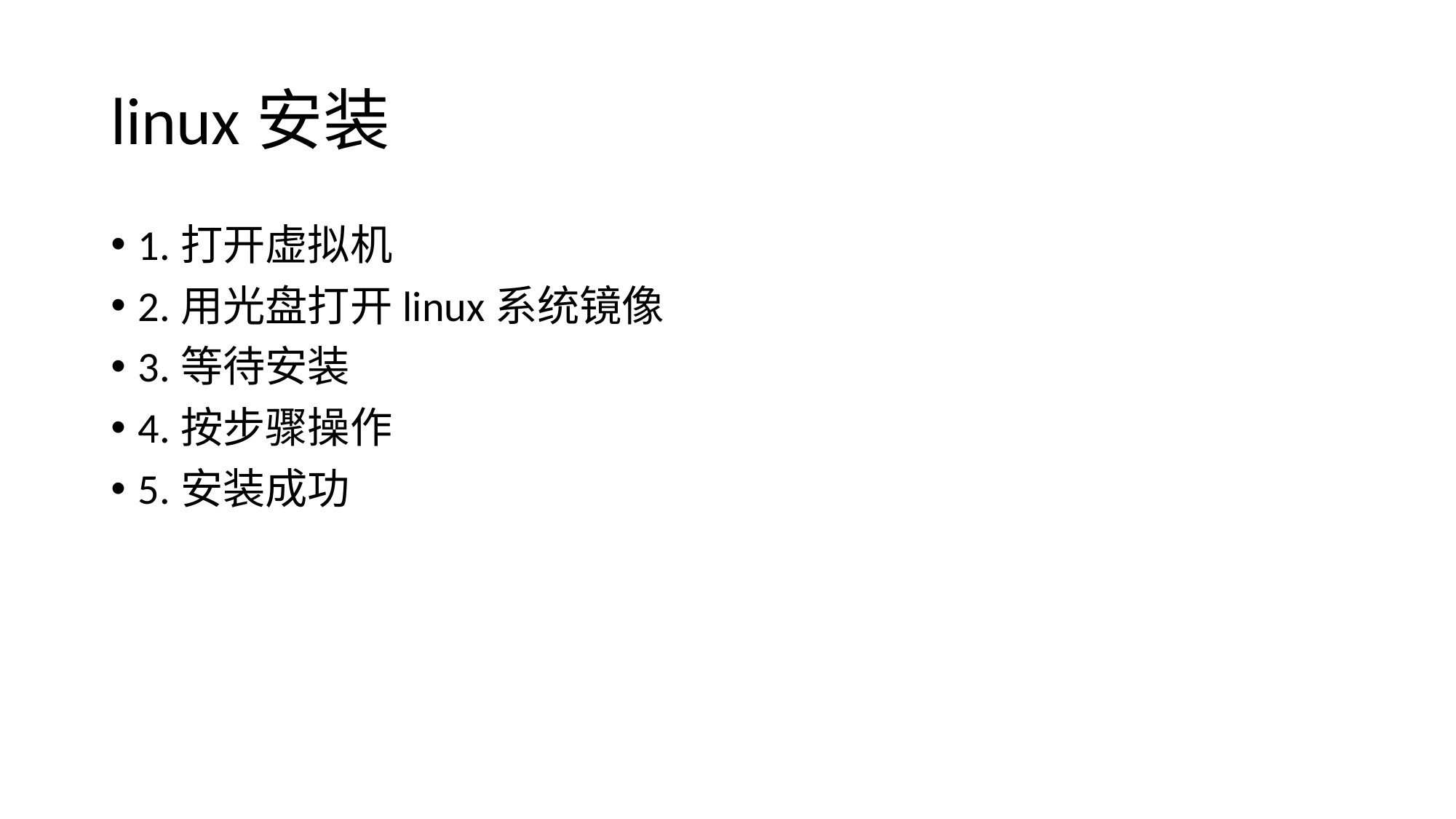

# linux安装
1.打开虚拟机
2.用光盘打开linux系统镜像
3.等待安装
4.按步骤操作
5.安装成功